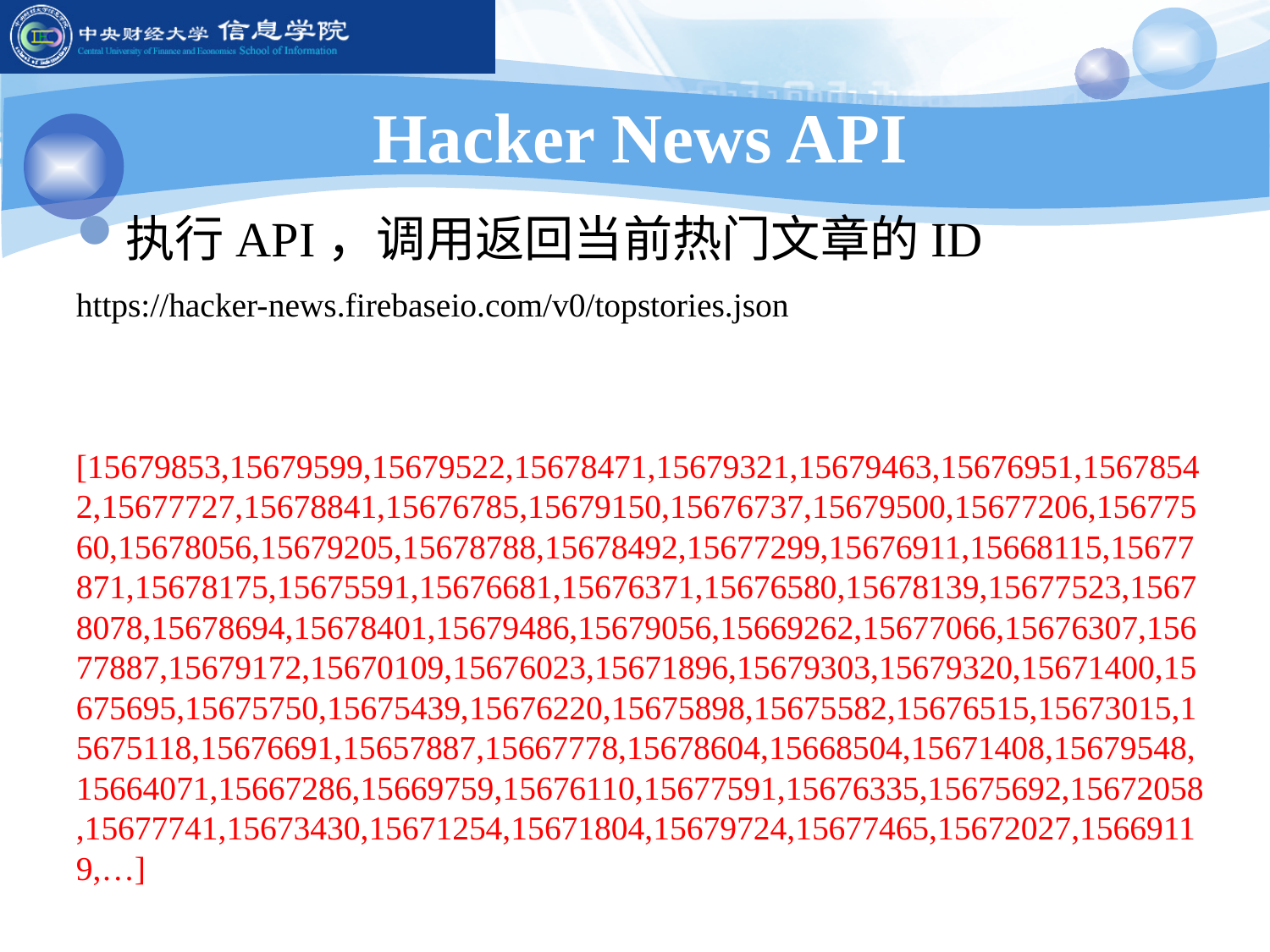

# Hacker News API
执行API，调用返回当前热门文章的ID
https://hacker-news.firebaseio.com/v0/topstories.json
[15679853,15679599,15679522,15678471,15679321,15679463,15676951,15678542,15677727,15678841,15676785,15679150,15676737,15679500,15677206,15677560,15678056,15679205,15678788,15678492,15677299,15676911,15668115,15677871,15678175,15675591,15676681,15676371,15676580,15678139,15677523,15678078,15678694,15678401,15679486,15679056,15669262,15677066,15676307,15677887,15679172,15670109,15676023,15671896,15679303,15679320,15671400,15675695,15675750,15675439,15676220,15675898,15675582,15676515,15673015,15675118,15676691,15657887,15667778,15678604,15668504,15671408,15679548,15664071,15667286,15669759,15676110,15677591,15676335,15675692,15672058,15677741,15673430,15671254,15671804,15679724,15677465,15672027,15669119,…]